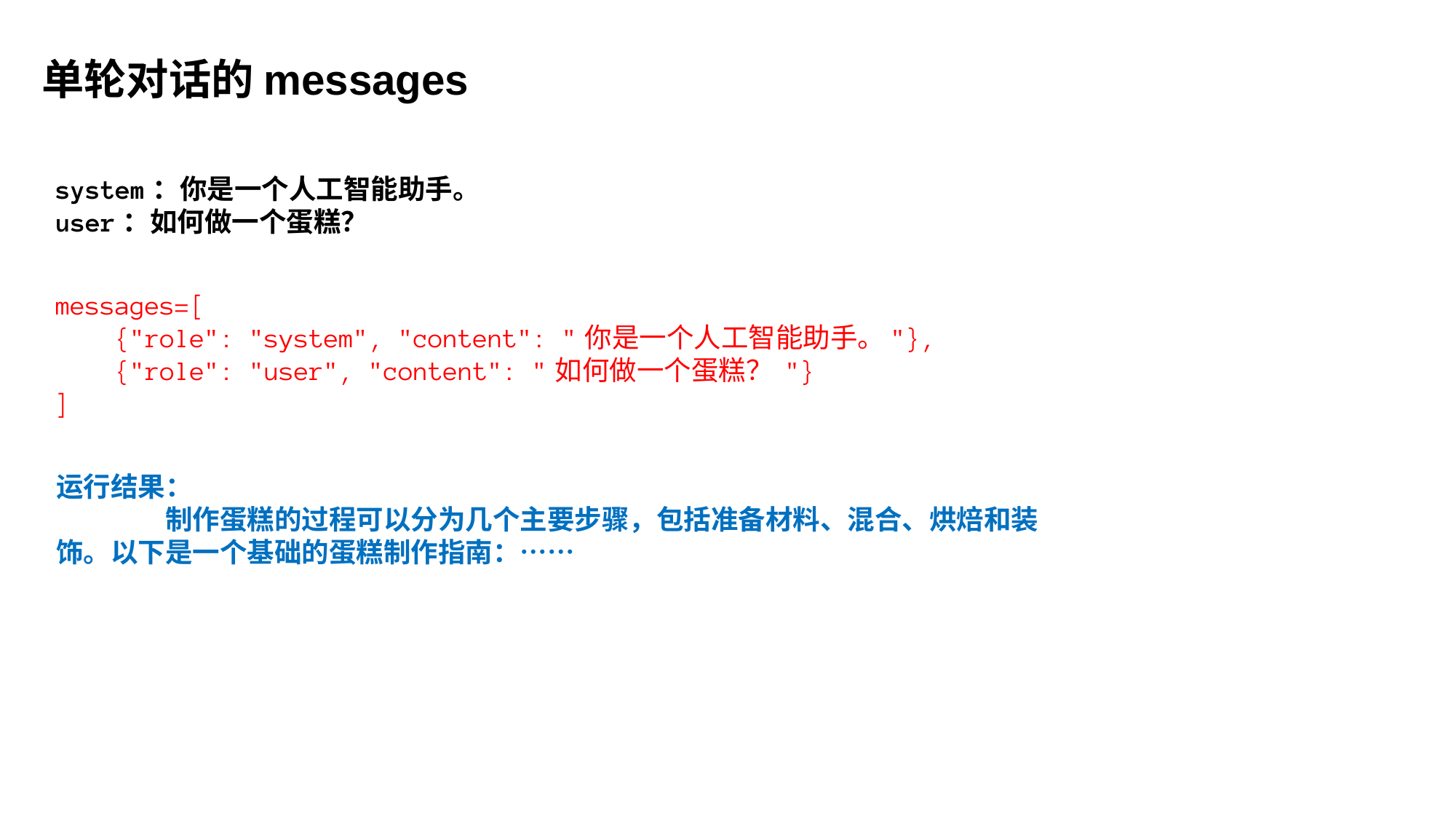

单轮对话的messages
system：你是一个人工智能助手。
user：如何做一个蛋糕？
messages=[
    {"role": "system", "content": "你是一个人工智能助手。"},
    {"role": "user", "content": "如何做一个蛋糕？ "}
]
运行结果：
	制作蛋糕的过程可以分为几个主要步骤，包括准备材料、混合、烘焙和装饰。以下是一个基础的蛋糕制作指南：……